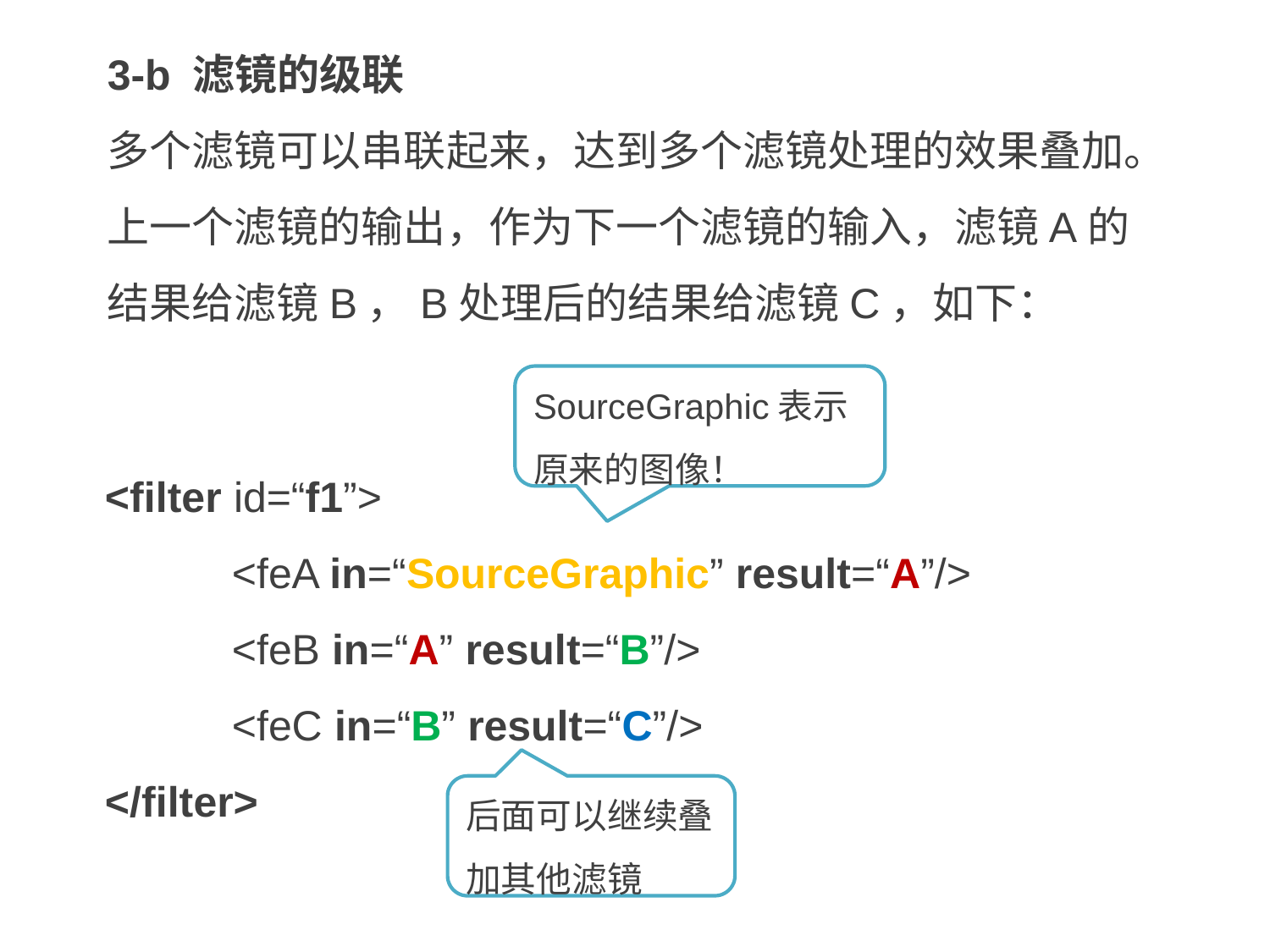

3-b 滤镜的级联
多个滤镜可以串联起来，达到多个滤镜处理的效果叠加。上一个滤镜的输出，作为下一个滤镜的输入，滤镜A的结果给滤镜B，B处理后的结果给滤镜C，如下：
SourceGraphic表示原来的图像！
<filter id=“f1”>
	<feA in=“SourceGraphic” result=“A”/>
	<feB in=“A” result=“B”/>
	<feC in=“B” result=“C”/>
</filter>
后面可以继续叠加其他滤镜